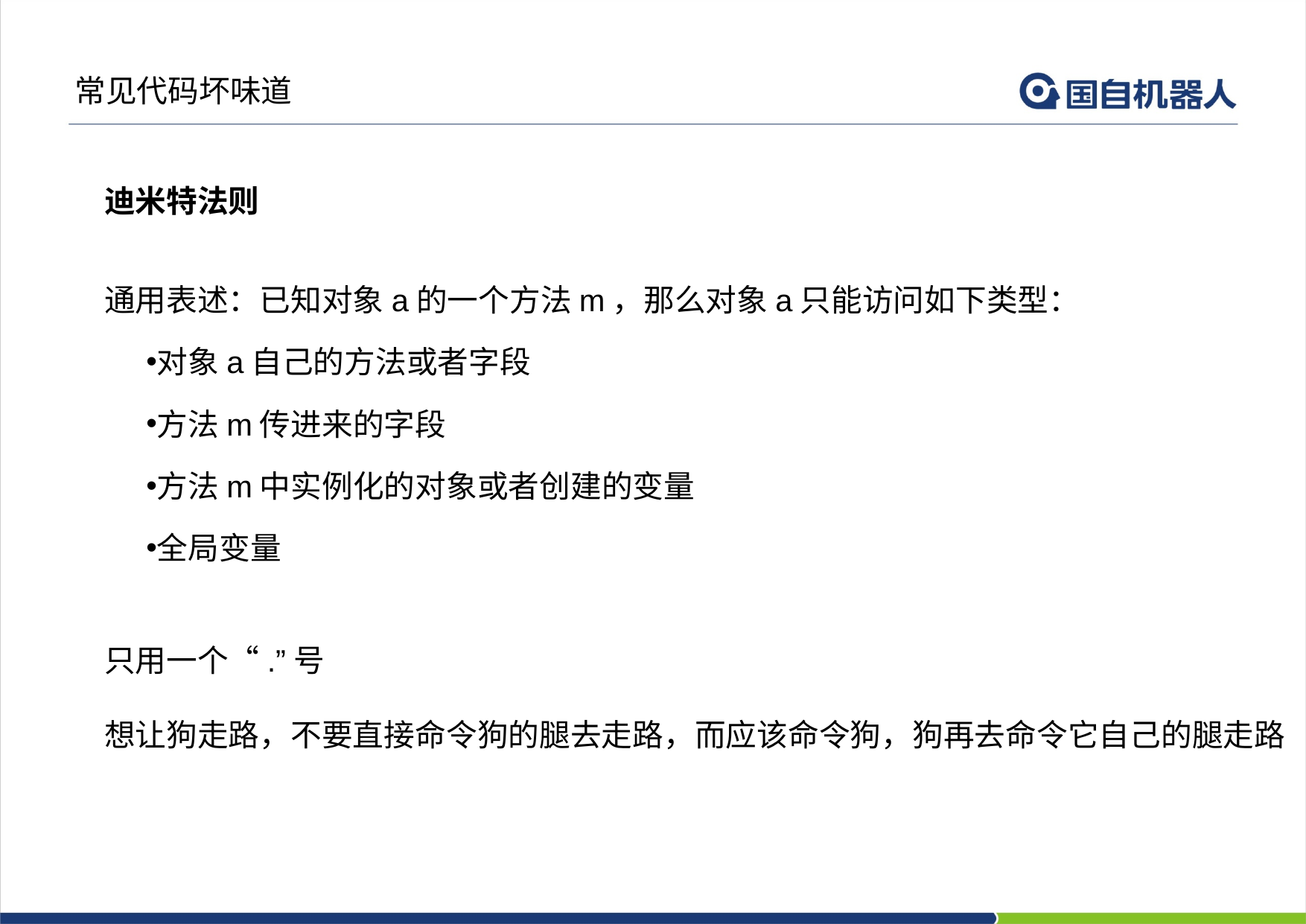

常见代码坏味道
迪米特法则

通用表述：已知对象a的一个方法m，那么对象a只能访问如下类型：
对象a自己的方法或者字段
方法m传进来的字段
方法m中实例化的对象或者创建的变量
全局变量

只用一个“.”号

想让狗走路，不要直接命令狗的腿去走路，而应该命令狗，狗再去命令它自己的腿走路